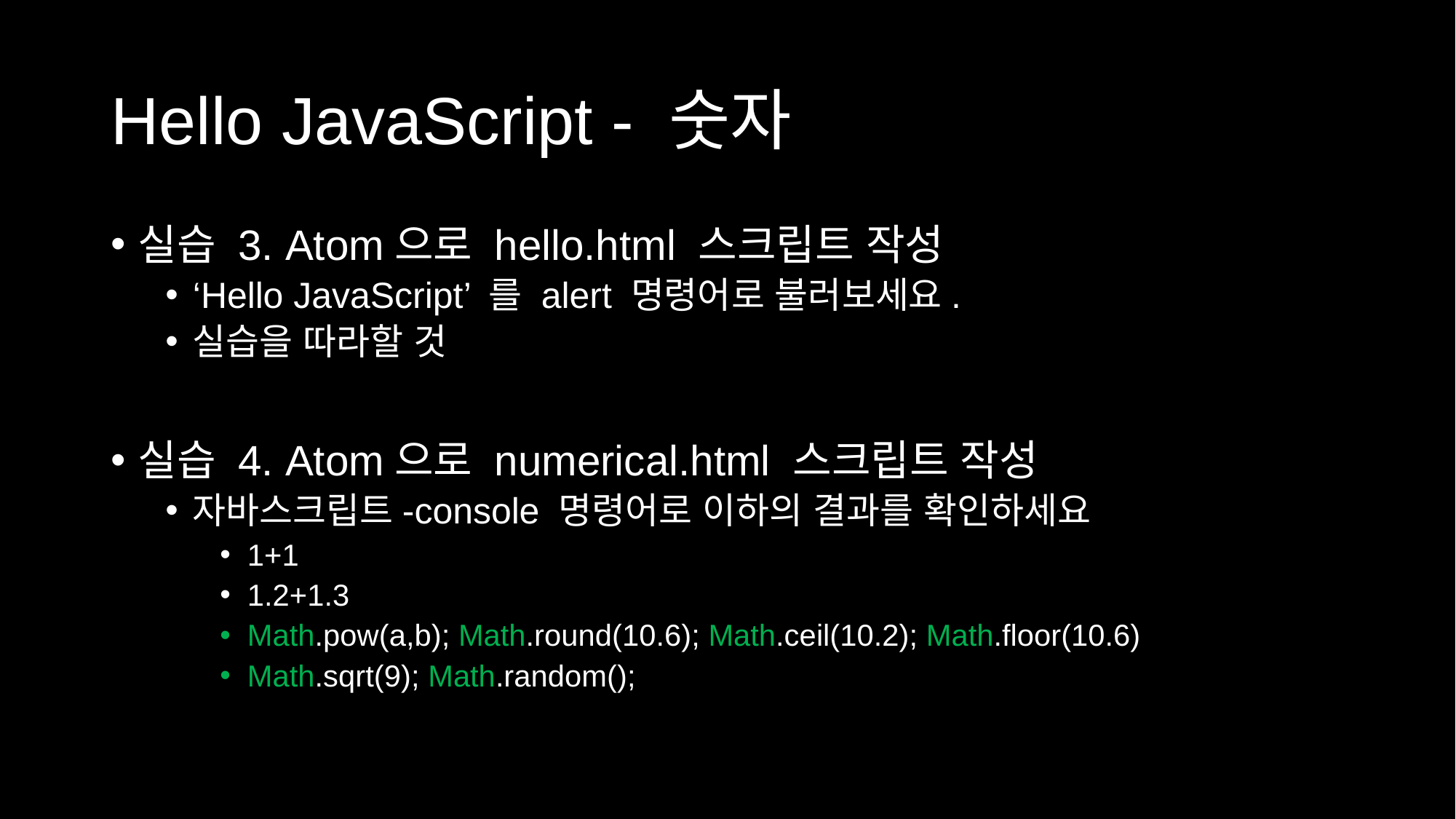

# Hello JavaScript - 숫자
실습 3. Atom으로 hello.html 스크립트 작성
‘Hello JavaScript’ 를 alert 명령어로 불러보세요.
실습을 따라할 것

실습 4. Atom으로 numerical.html 스크립트 작성
자바스크립트-console 명령어로 이하의 결과를 확인하세요
1+1
1.2+1.3
Math.pow(a,b); Math.round(10.6); Math.ceil(10.2); Math.floor(10.6)
Math.sqrt(9); Math.random();